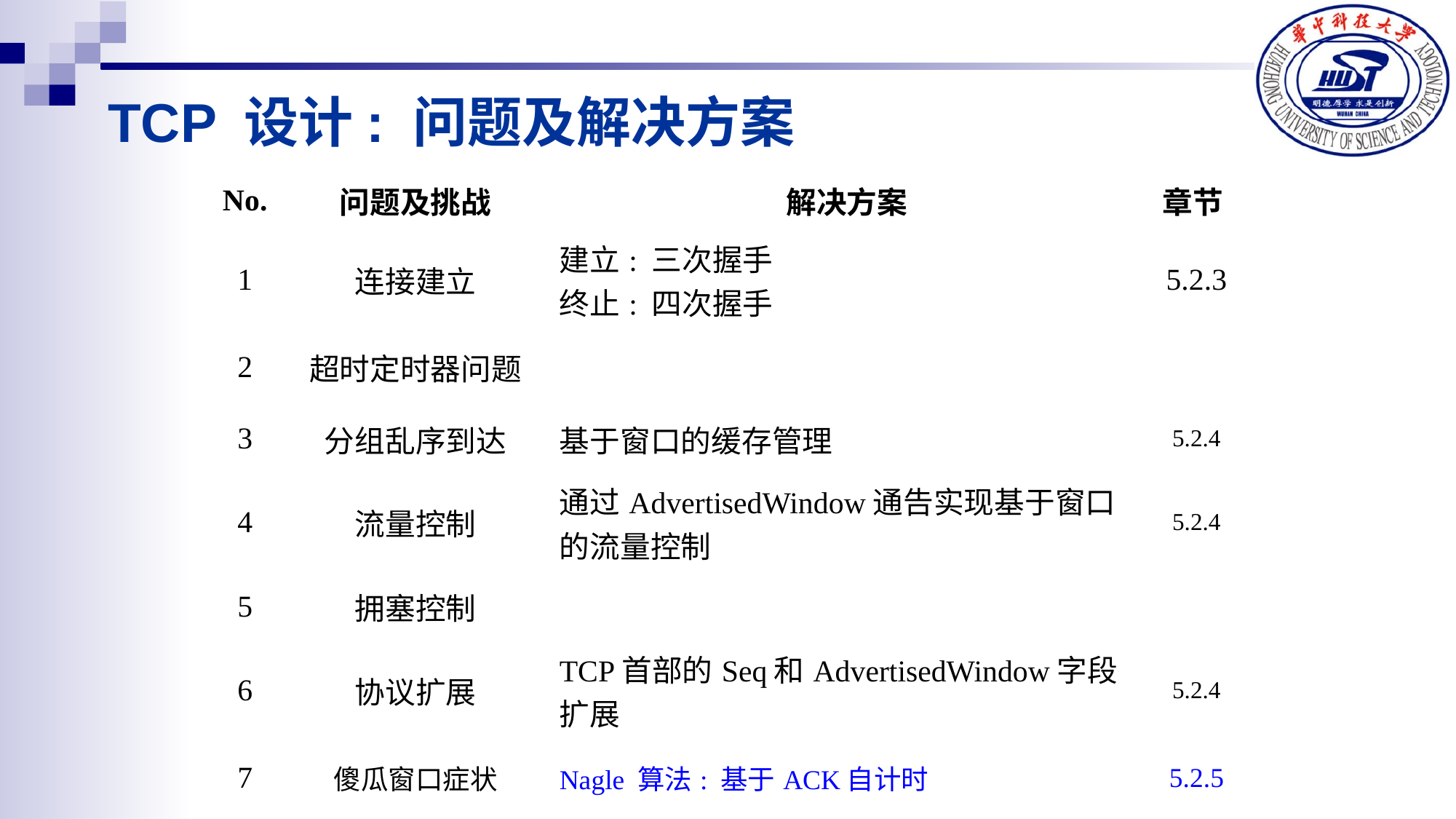

# TCP 设计: 问题及解决方案
| No. | 问题及挑战 | 解决方案 | 章节 |
| --- | --- | --- | --- |
| 1 | 连接建立 | 建立: 三次握手 终止: 四次握手 | 5.2.3 |
| 2 | 超时定时器问题 |  |  |
| 3 | 分组乱序到达 | 基于窗口的缓存管理 | 5.2.4 |
| 4 | 流量控制 | 通过AdvertisedWindow通告实现基于窗口的流量控制 | 5.2.4 |
| 5 | 拥塞控制 |  |  |
| 6 | 协议扩展 | TCP首部的Seq和AdvertisedWindow字段扩展 | 5.2.4 |
| 7 | 傻瓜窗口症状 | Nagle 算法: 基于ACK自计时 | 5.2.5 |